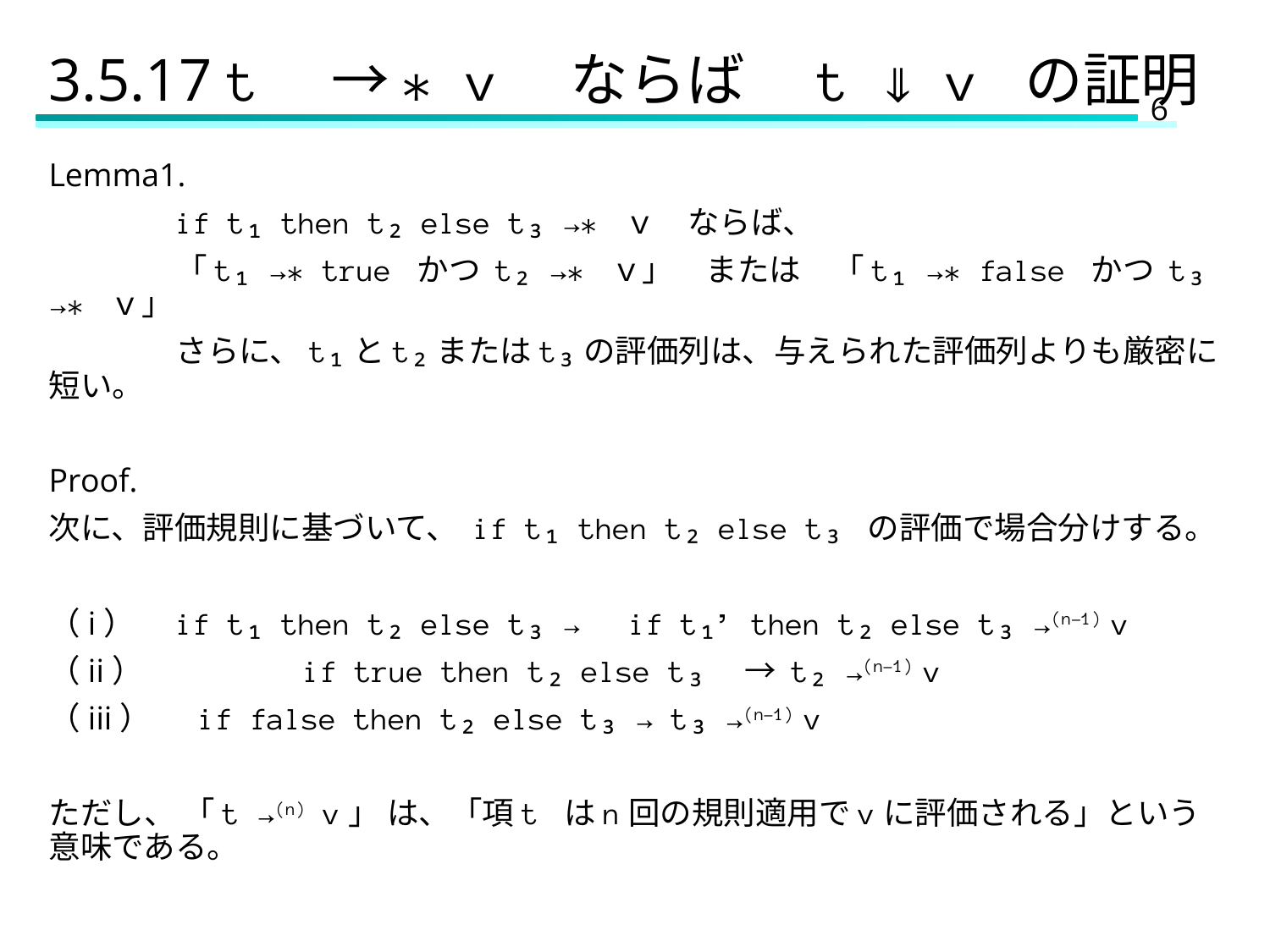

# 3.5.17 t　→* v　ならば　t ⇓ v の証明
Lemma1.
	if t₁ then t₂ else t₃ →* ｖ　ならば、
	「t₁ →* true かつ t₂ →* ｖ」　または　「t₁ →* false かつ t₃ →* ｖ」
　	さらに、t₁とt₂またはt₃の評価列は、与えられた評価列よりも厳密に短い。

Proof.
次に、評価規則に基づいて、 if t₁ then t₂ else t₃ の評価で場合分けする。

（i）	if t₁ then t₂ else t₃ →　if t₁’ then t₂ else t₃ →(n-1) v
（ii）　 	if true then t₂ else t₃　→ t₂ →(n-1) v
（iii）　 if false then t₂ else t₃ → t₃ →(n-1) v

ただし、 「t →(n) v」 は、「項t はn回の規則適用でvに評価される」という意味である。